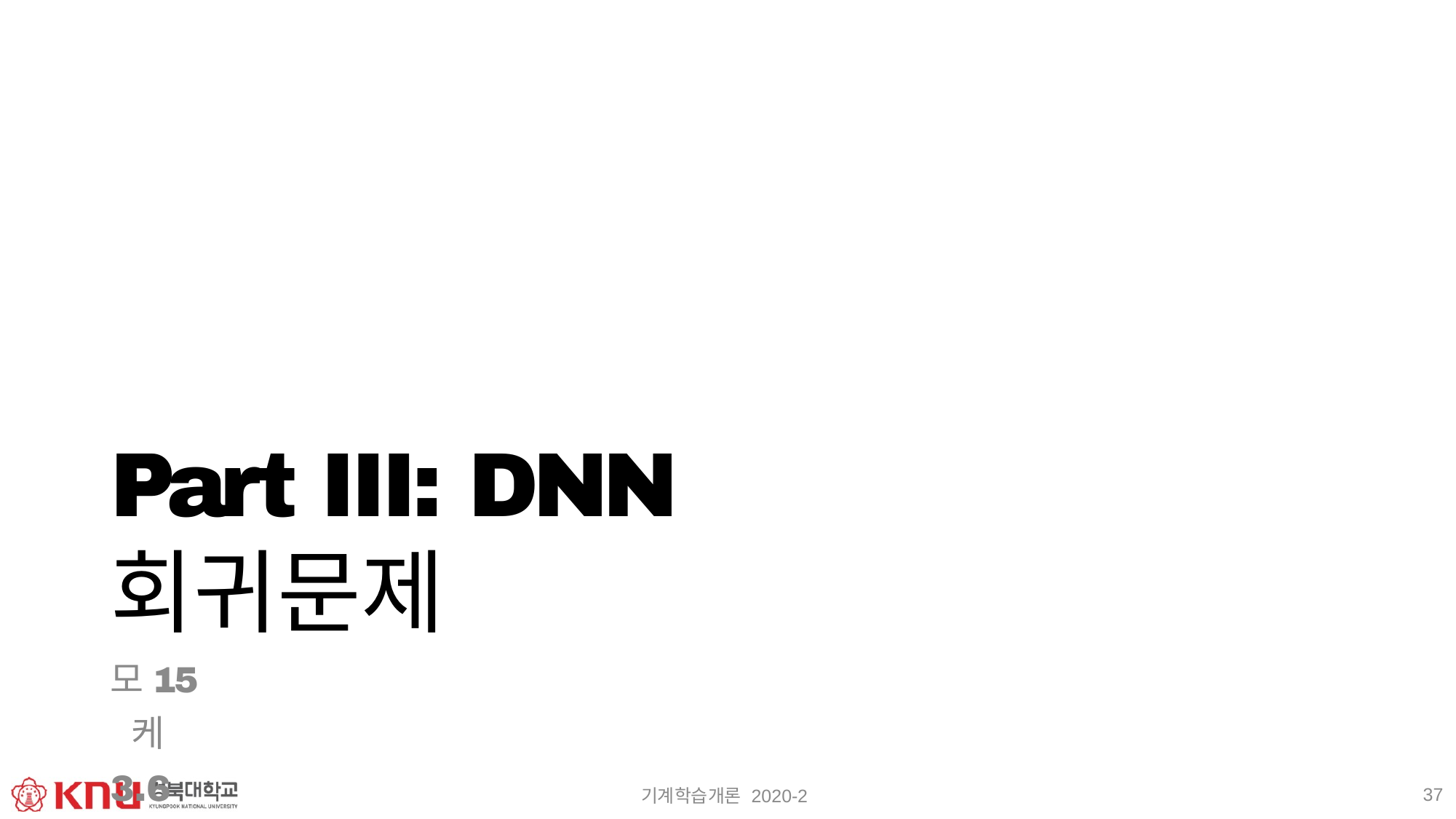

# Part III: DNN 회귀문제
모15  케3.6
37
기계학습개론 2020-2